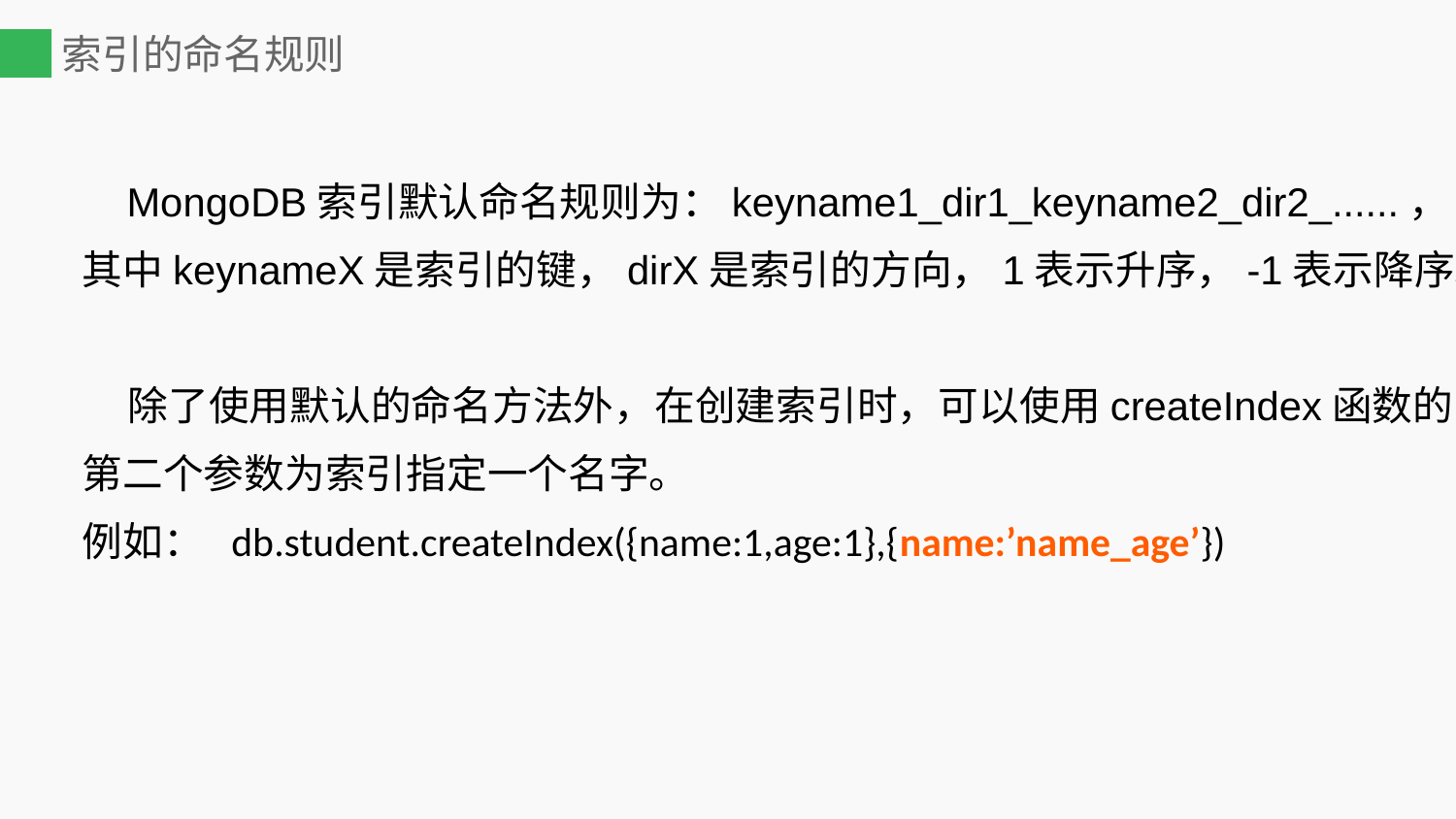

# 索引的命名规则
    MongoDB索引默认命名规则为：keyname1_dir1_keyname2_dir2_......，其中keynameX是索引的键，dirX是索引的方向，1表示升序，-1表示降序。

    除了使用默认的命名方法外，在创建索引时，可以使用createIndex函数的第二个参数为索引指定一个名字。
例如：  db.student.createIndex({name:1,age:1},{name:’name_age’})